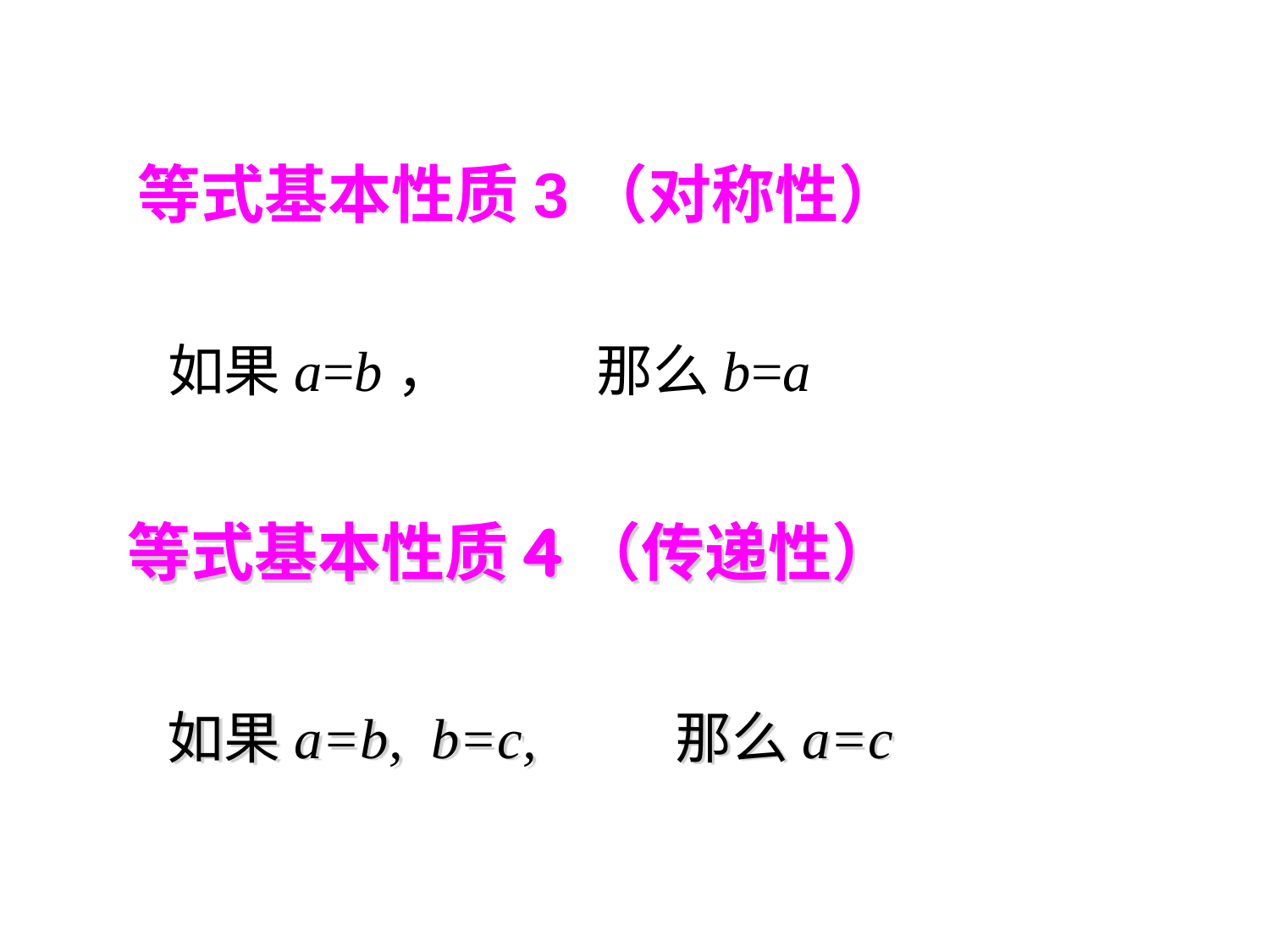

# 等式基本性质3（对称性）
如果a=b，		那么b=a
等式基本性质4（传递性）
如果a=b,  b=c,		那么a=c